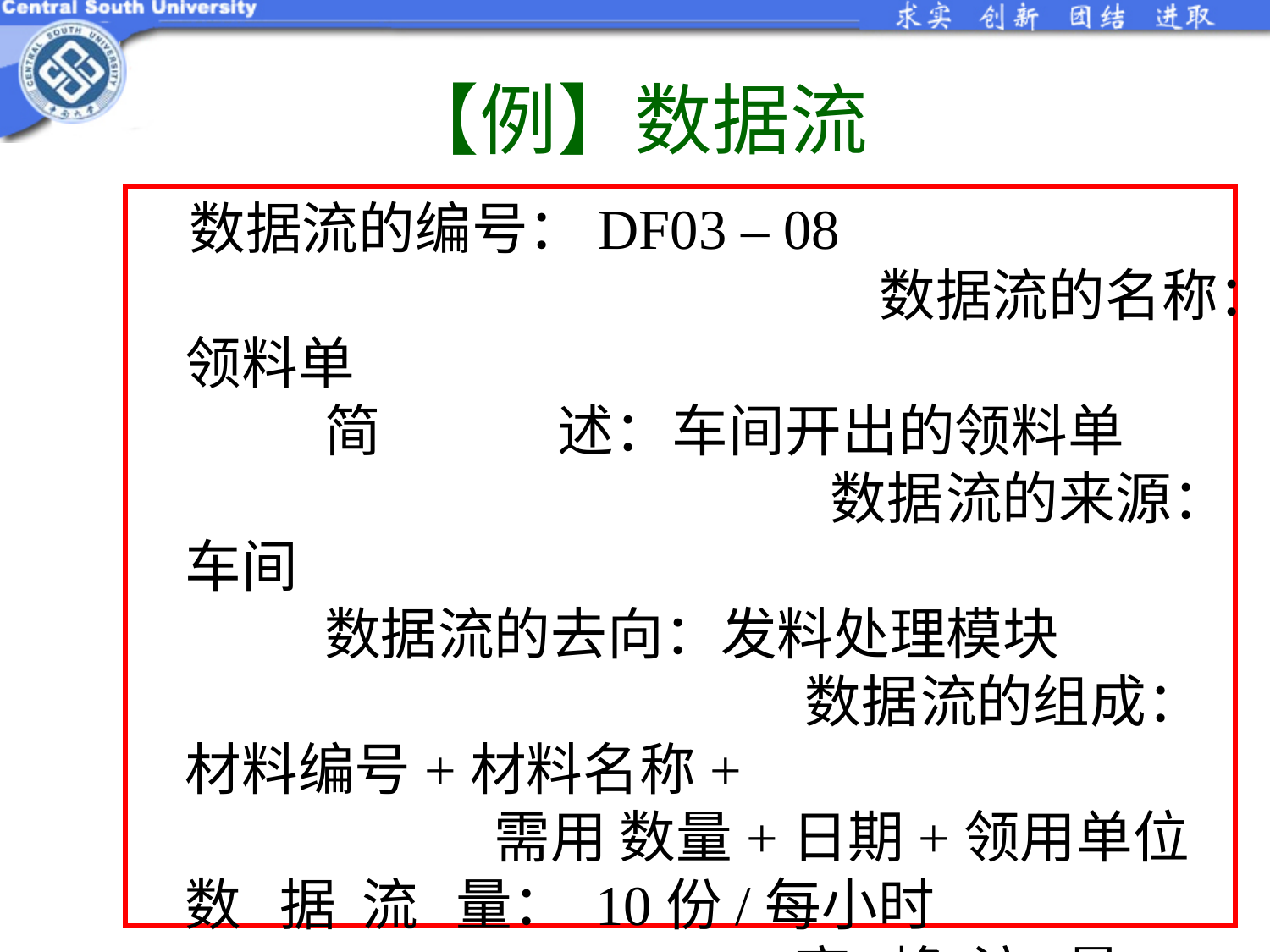

# 【例】数据流
   数据流的编号：DF03 – 08                                                                           数据流的名称：领料单                                                                                简              述：车间开出的领料单                                                           数据流的来源：车间                                                                                    数据流的去向：发料处理模块                                                              数据流的组成：材料编号+材料名称+
                           需用 数量+日期+领用单位
数   据  流   量： 10份/每小时                                                                       高   峰  流   量： 20份/小时
                                (上午  9:00—11:00 )